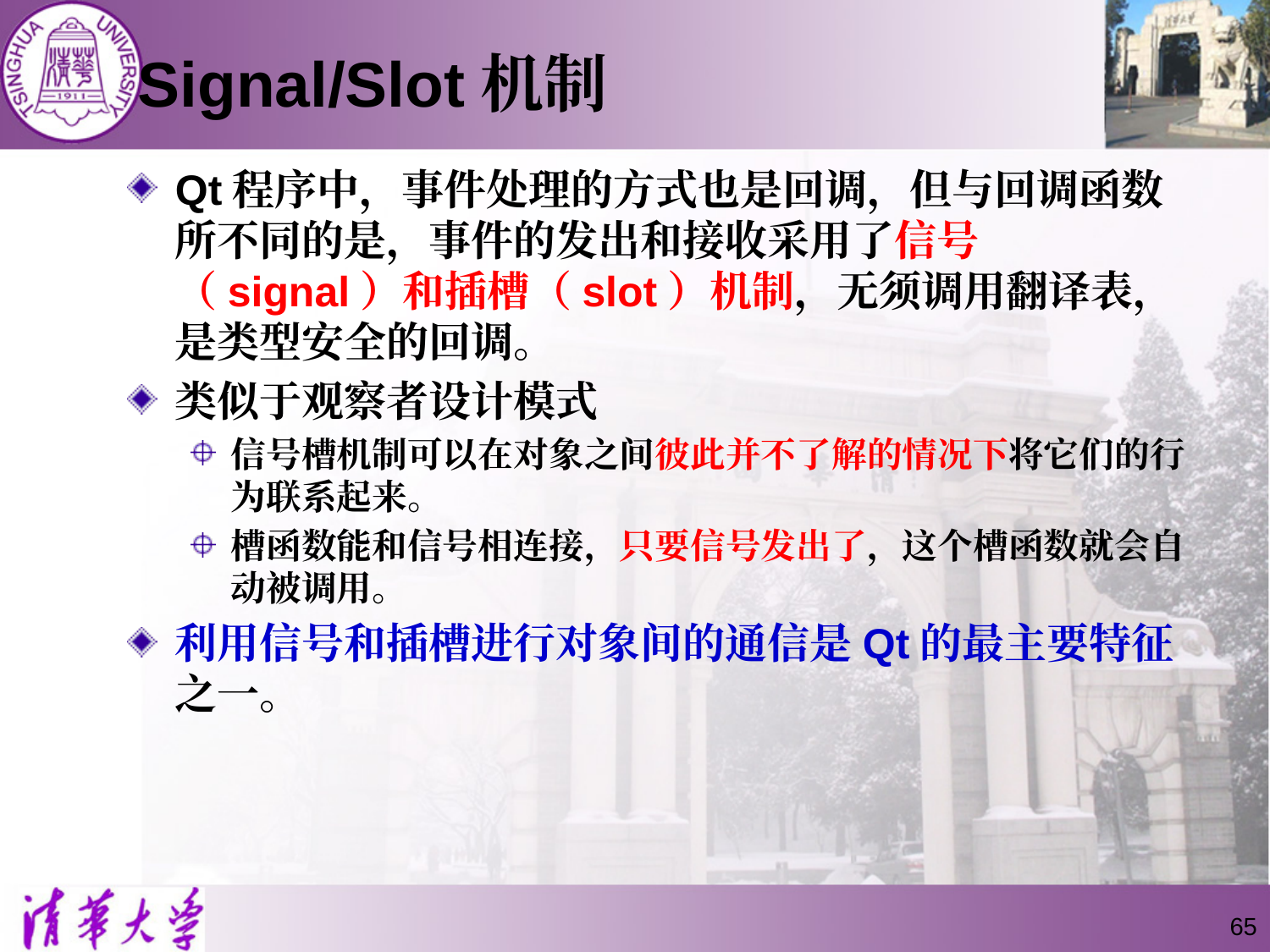

# Signal/Slot机制
Qt程序中，事件处理的方式也是回调，但与回调函数所不同的是，事件的发出和接收采用了信号（signal）和插槽（slot）机制，无须调用翻译表，是类型安全的回调。
类似于观察者设计模式
信号槽机制可以在对象之间彼此并不了解的情况下将它们的行为联系起来。
槽函数能和信号相连接，只要信号发出了，这个槽函数就会自动被调用。
利用信号和插槽进行对象间的通信是Qt的最主要特征之一。
65